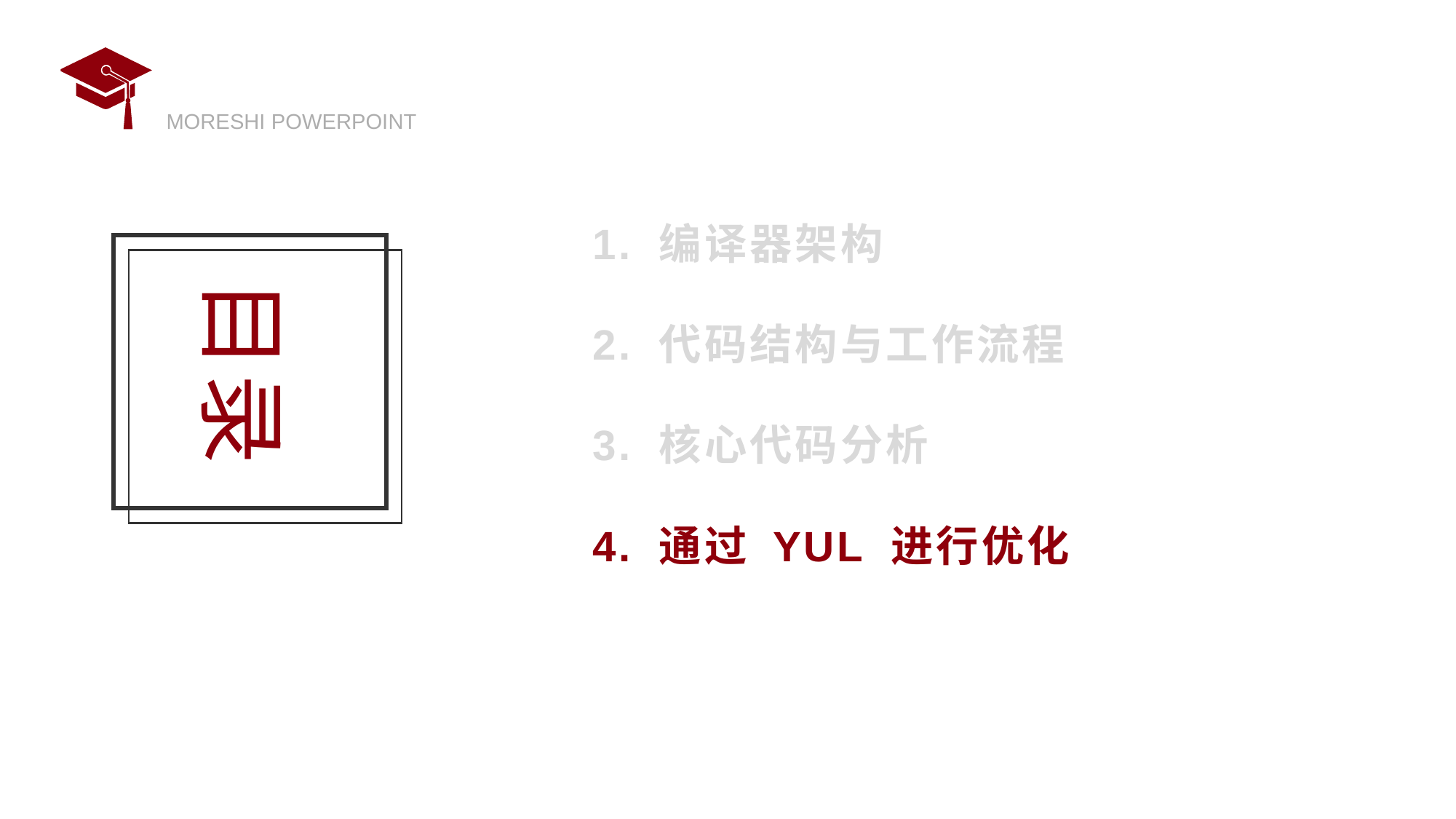

1. 编译器架构

目录
2. 代码结构与工作流程
3. 核心代码分析
4. 通过 YUL 进行优化